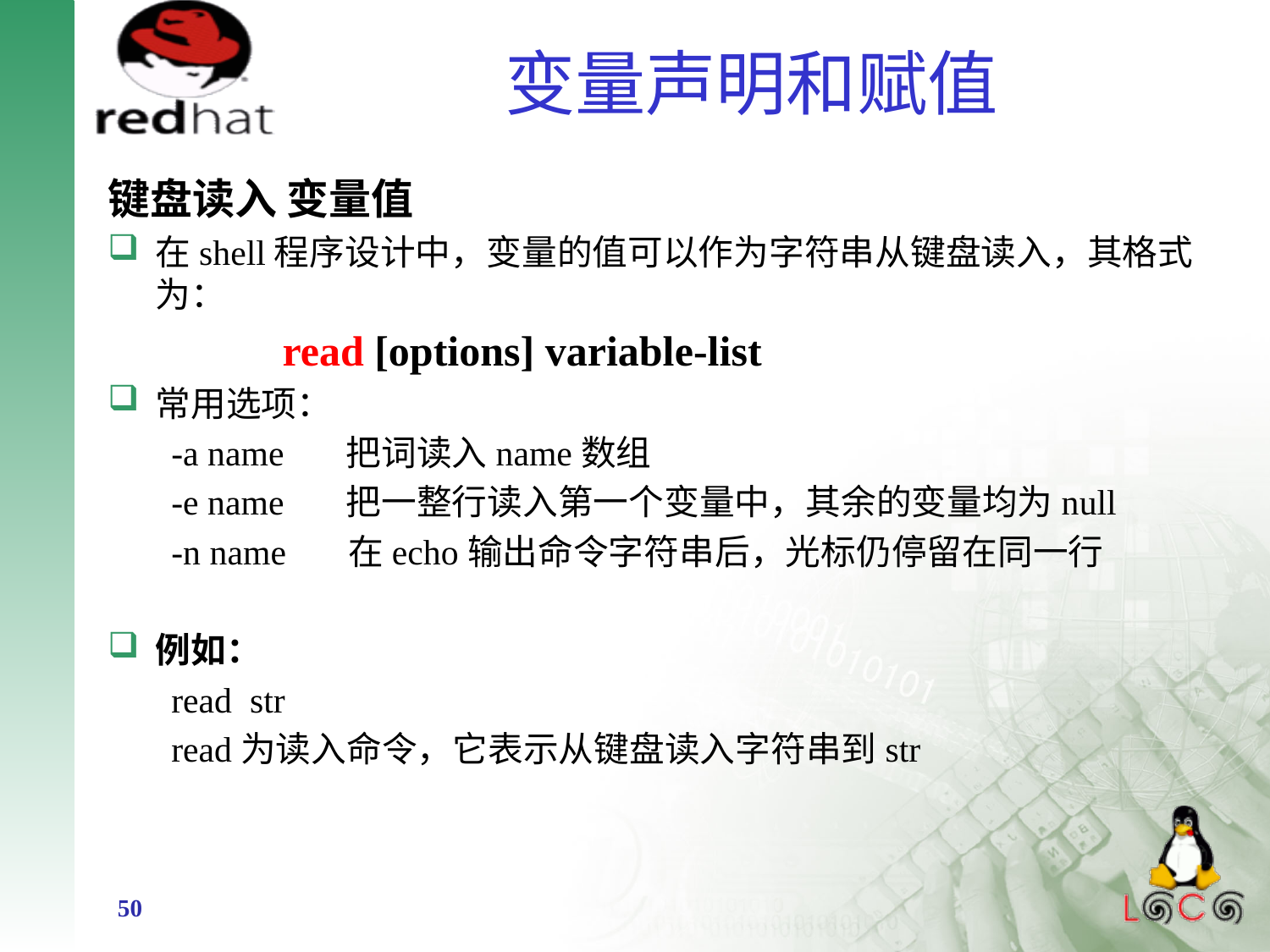

# 变量声明和赋值
键盘读入 变量值
在shell程序设计中，变量的值可以作为字符串从键盘读入，其格式为：
		read [options] variable-list
常用选项：
-a name      把词读入name数组
-e name      把一整行读入第一个变量中，其余的变量均为null
-n name      在echo输出命令字符串后，光标仍停留在同一行

例如：
read  str
read为读入命令，它表示从键盘读入字符串到str

50